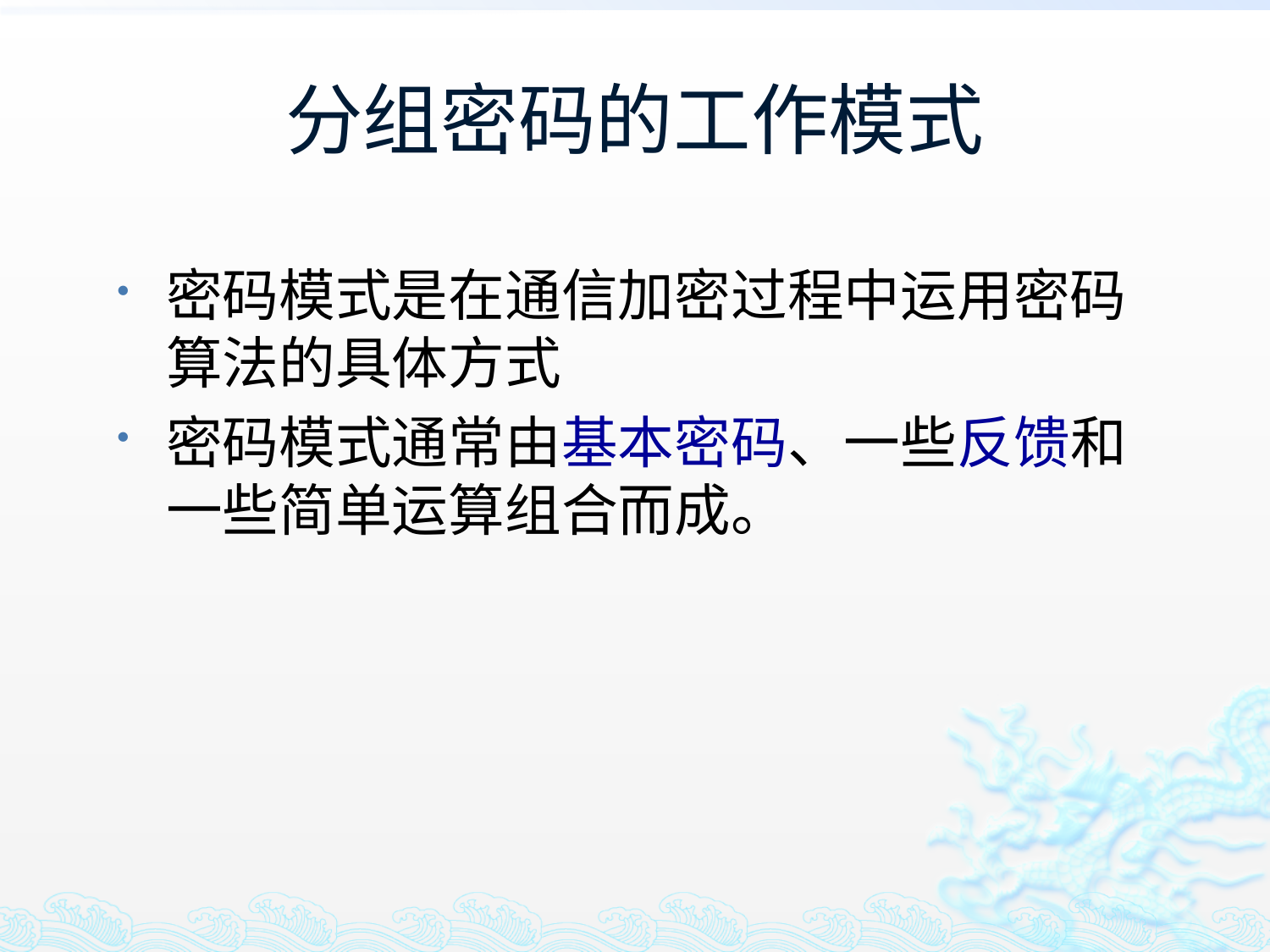

# 分组密码的工作模式
密码模式是在通信加密过程中运用密码算法的具体方式
密码模式通常由基本密码、一些反馈和一些简单运算组合而成。